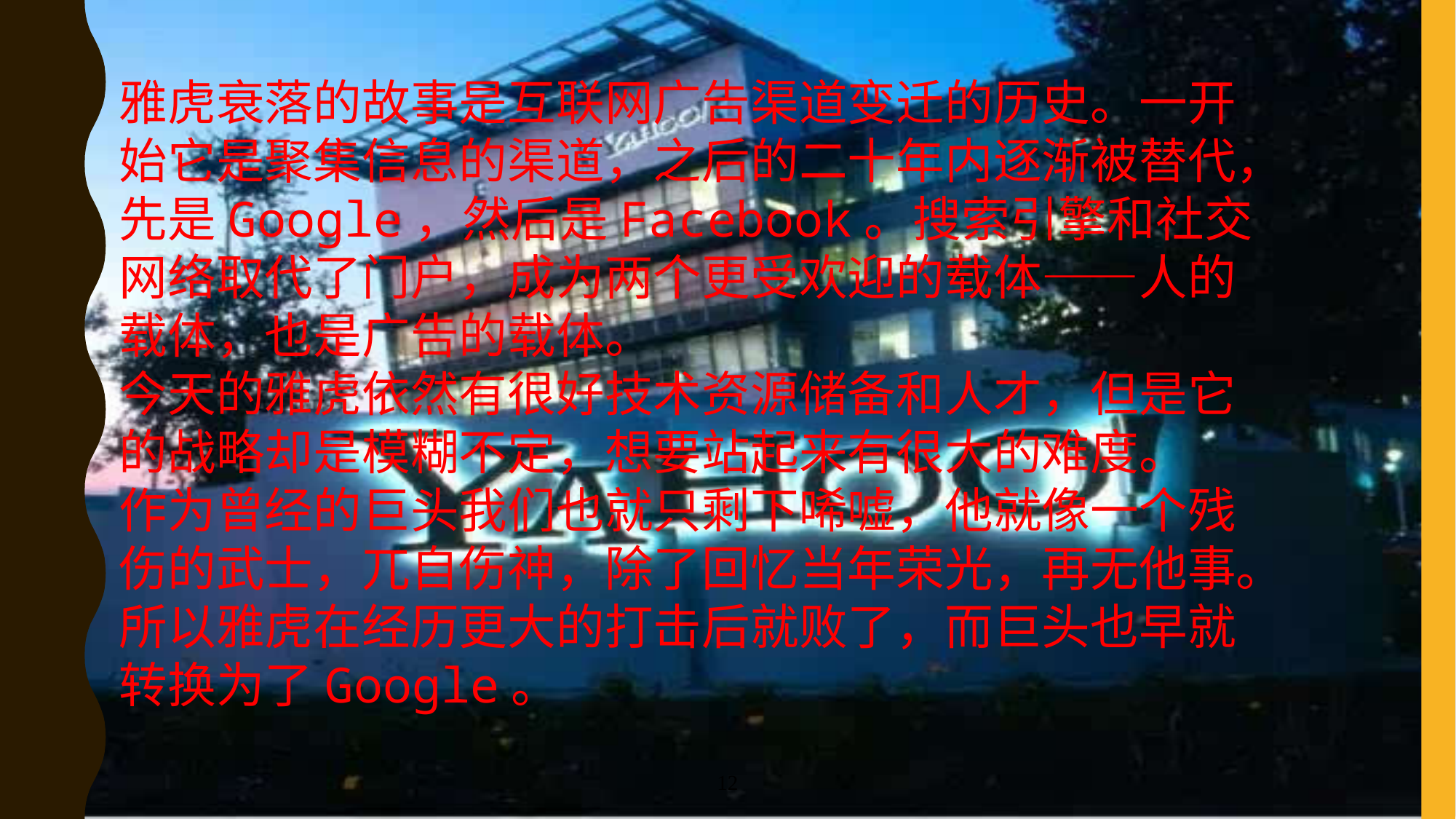

雅虎衰落的故事是互联网广告渠道变迁的历史。一开始它是聚集信息的渠道，之后的二十年内逐渐被替代，先是Google，然后是Facebook。搜索引擎和社交网络取代了门户，成为两个更受欢迎的载体——人的载体，也是广告的载体。
今天的雅虎依然有很好技术资源储备和人才，但是它的战略却是模糊不定，想要站起来有很大的难度。
作为曾经的巨头我们也就只剩下唏嘘，他就像一个残伤的武士，兀自伤神，除了回忆当年荣光，再无他事。
所以雅虎在经历更大的打击后就败了，而巨头也早就转换为了Google。
12